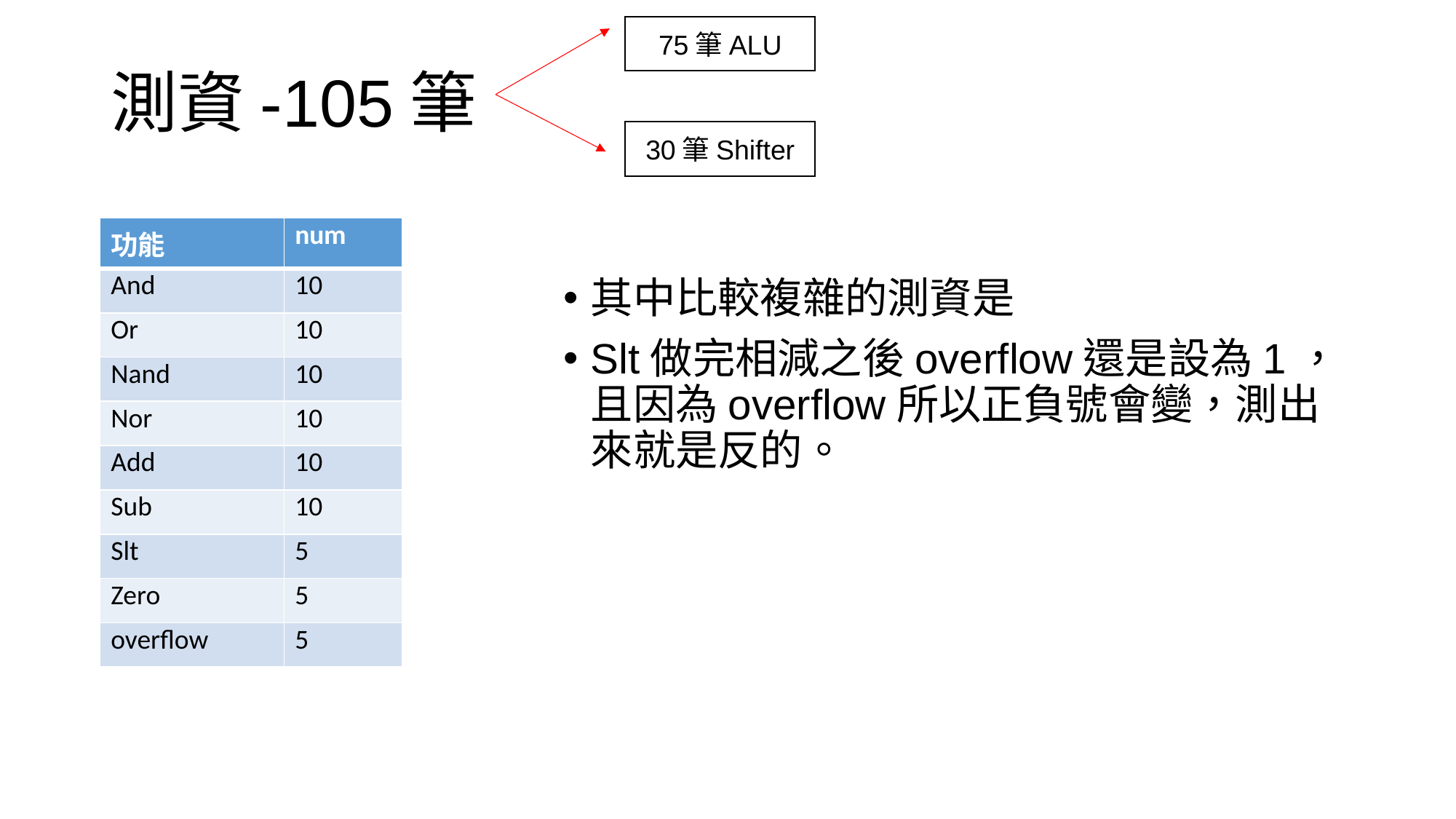

75筆ALU
# 測資-105筆
30筆Shifter
| 功能 | num |
| --- | --- |
| And | 10 |
| Or | 10 |
| Nand | 10 |
| Nor | 10 |
| Add | 10 |
| Sub | 10 |
| Slt | 5 |
| Zero | 5 |
| overflow | 5 |
其中比較複雜的測資是
Slt做完相減之後overflow還是設為1，且因為overflow所以正負號會變，測出來就是反的。